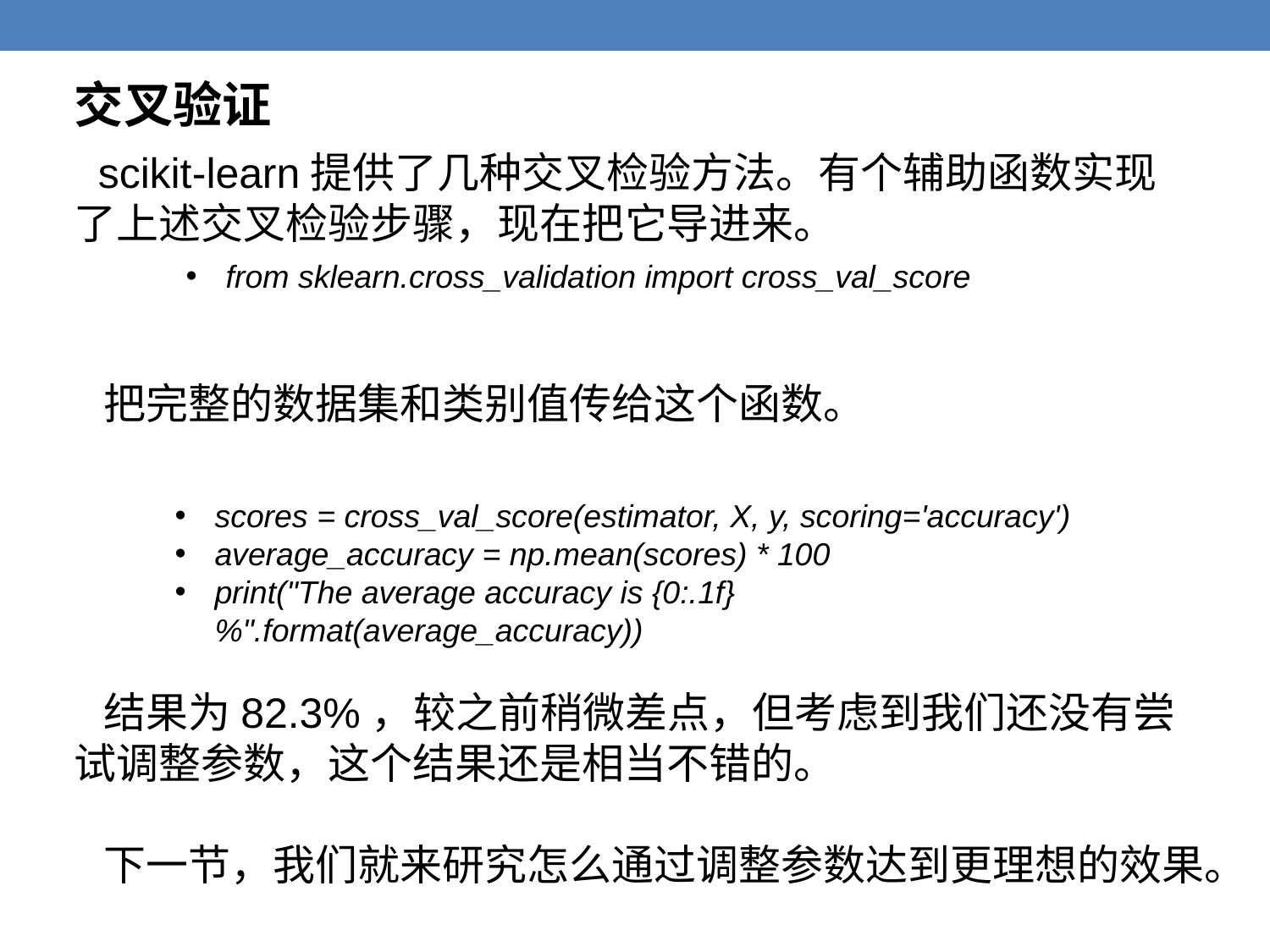

交叉验证
  scikit-learn提供了几种交叉检验方法。有个辅助函数实现了上述交叉检验步骤，现在把它导进来。
from sklearn.cross_validation import cross_val_score
  把完整的数据集和类别值传给这个函数。
scores = cross_val_score(estimator, X, y, scoring='accuracy')
average_accuracy = np.mean(scores) * 100
print("The average accuracy is {0:.1f}%".format(average_accuracy))
  结果为82.3%，较之前稍微差点，但考虑到我们还没有尝试调整参数，这个结果还是相当不错的。

  下一节，我们就来研究怎么通过调整参数达到更理想的效果。